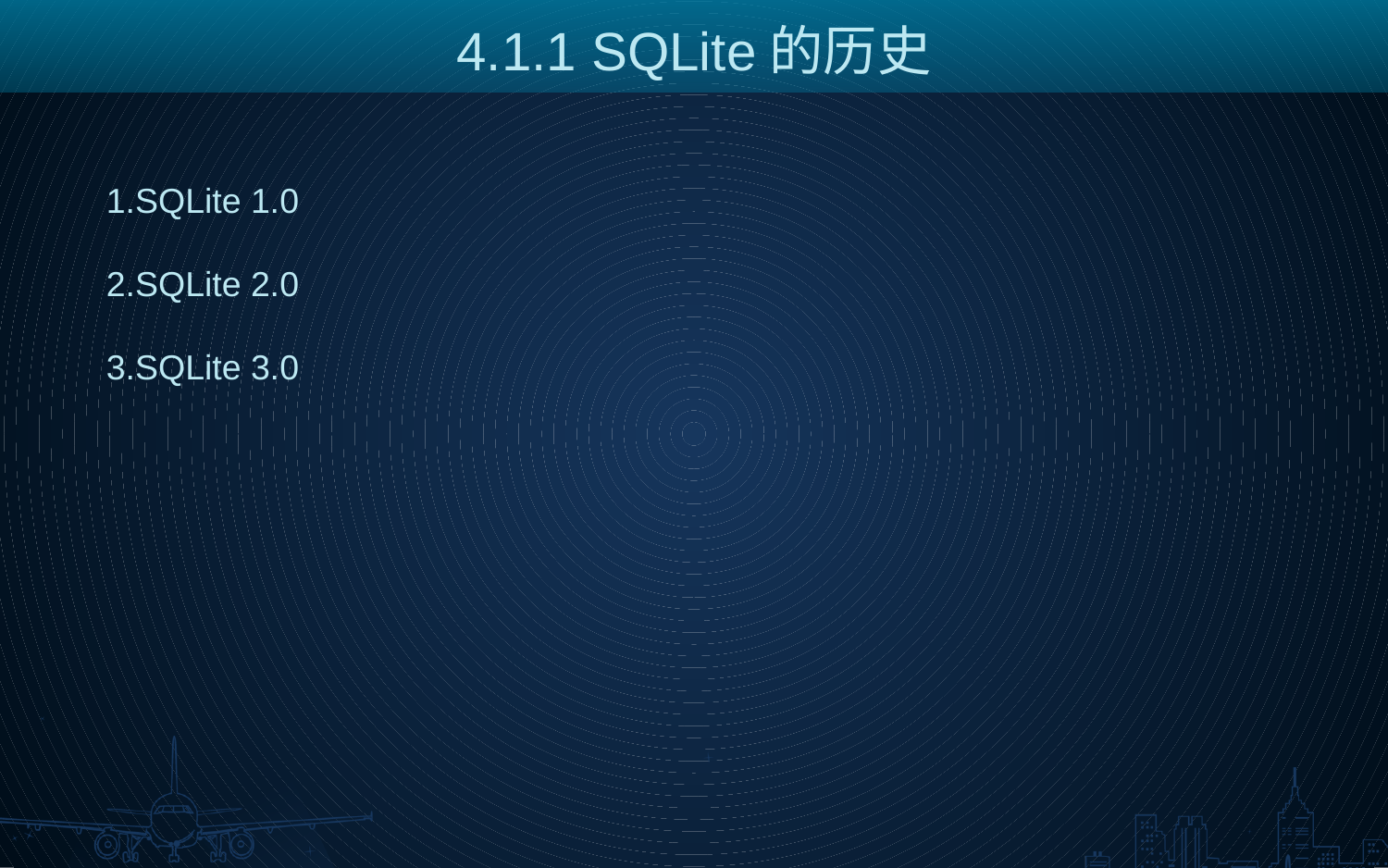

4.1.1 SQLite的历史
1.SQLite 1.0

2.SQLite 2.0

3.SQLite 3.0